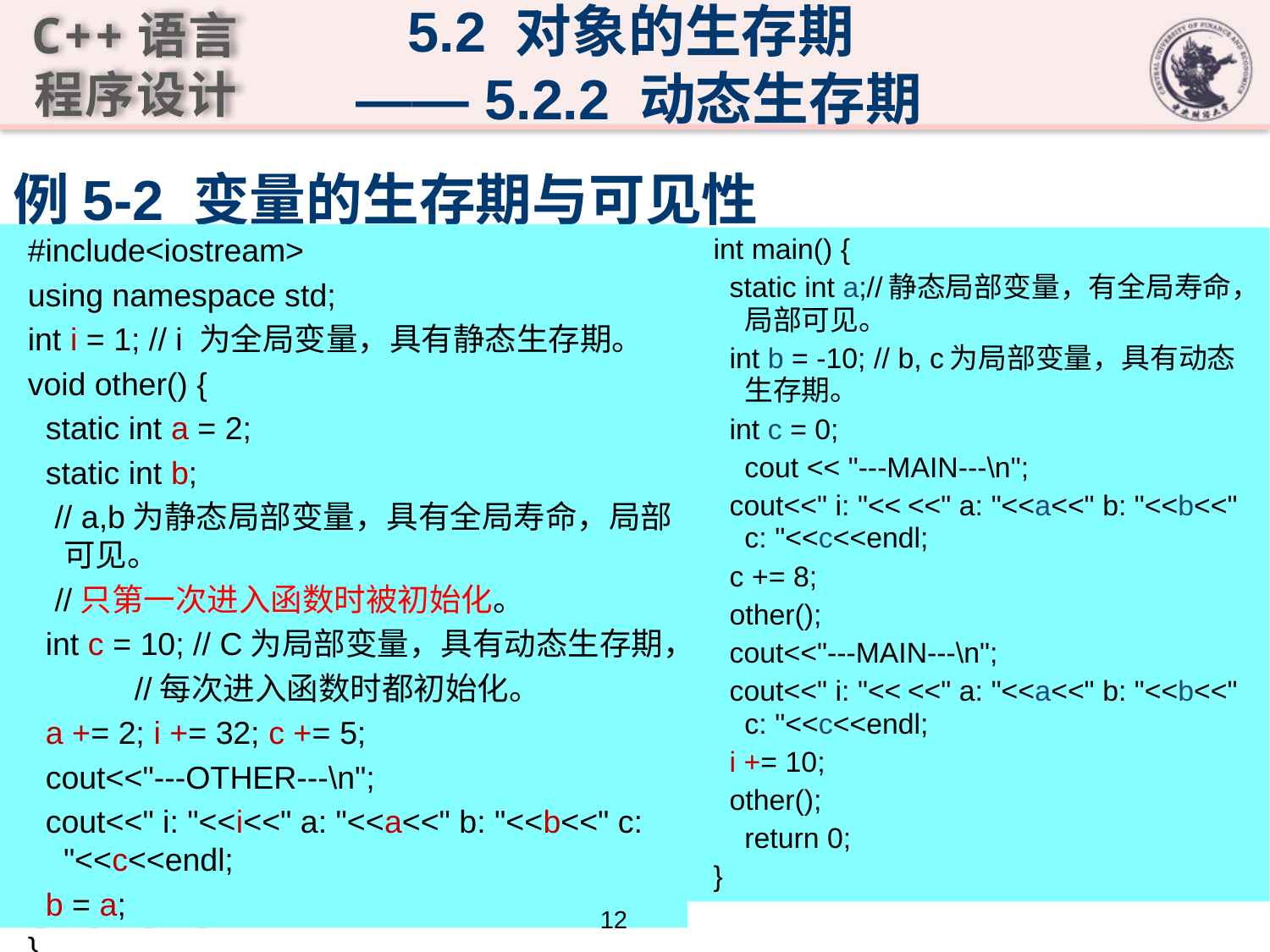

5.2 对象的生存期
 —— 5.2.2 动态生存期
# 例5-2 变量的生存期与可见性
#include<iostream>
using namespace std;
int i = 1; // i 为全局变量，具有静态生存期。
void other() {
  static int a = 2;
  static int b;
   // a,b为静态局部变量，具有全局寿命，局部可见。
   //只第一次进入函数时被初始化。
  int c = 10; // C为局部变量，具有动态生存期，
            //每次进入函数时都初始化。
  a += 2; i += 32; c += 5;
  cout<<"---OTHER---\n";
  cout<<" i: "<<i<<" a: "<<a<<" b: "<<b<<" c: "<<c<<endl;
  b = a;
}
int main() {
  static int a;//静态局部变量，有全局寿命，局部可见。
  int b = -10; // b, c为局部变量，具有动态生存期。
  int c = 0;
	cout << "---MAIN---\n";
  cout<<" i: "<<i<<" a: "<<a<<" b: "<<b<<" c: "<<c<<endl;
  c += 8;
  other();
  cout<<"---MAIN---\n";
  cout<<" i: "<<i<<" a: "<<a<<" b: "<<b<<" c: "<<c<<endl;
  i += 10;
  other();
	return 0;
}
12